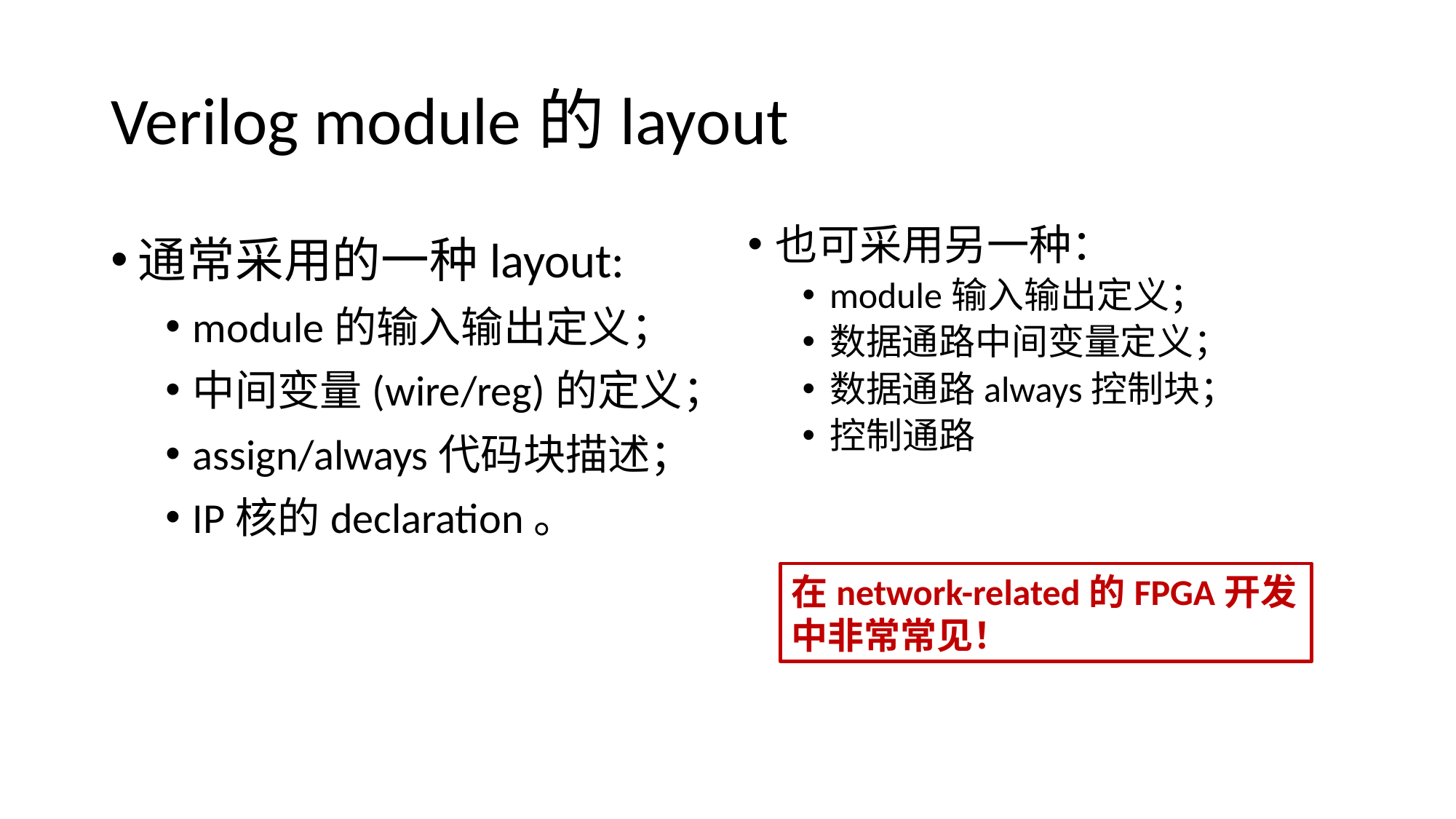

# Verilog module的layout
通常采用的一种layout:
module的输入输出定义；
中间变量(wire/reg)的定义；
assign/always代码块描述；
IP核的declaration。
也可采用另一种：
module输入输出定义；
数据通路中间变量定义；
数据通路always控制块；
控制通路
在network-related的FPGA开发中非常常见！